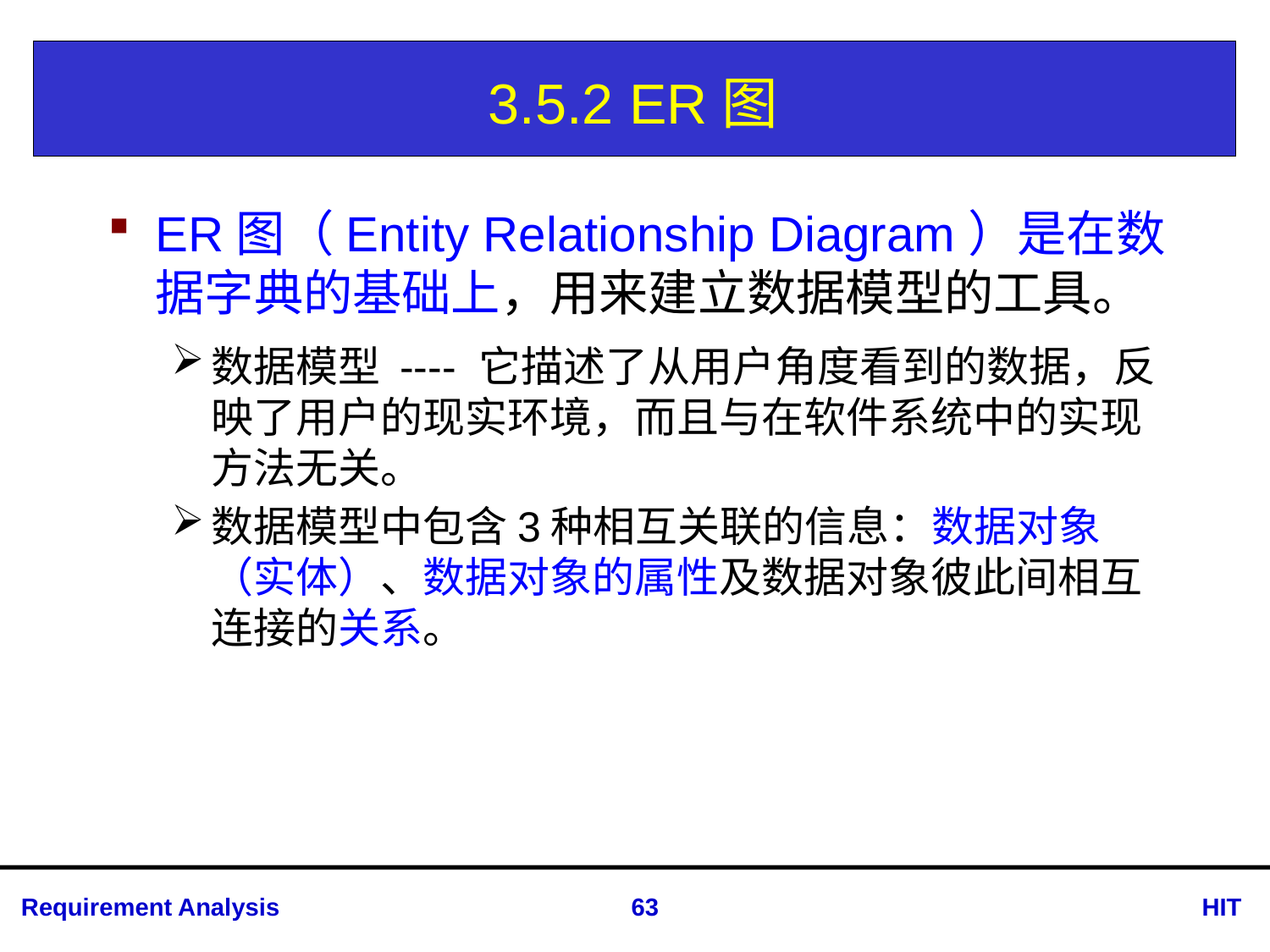

# 3.5.2 ER图
ER图（Entity Relationship Diagram）是在数据字典的基础上，用来建立数据模型的工具。
数据模型 ---- 它描述了从用户角度看到的数据，反映了用户的现实环境，而且与在软件系统中的实现方法无关。
数据模型中包含3种相互关联的信息：数据对象（实体）、数据对象的属性及数据对象彼此间相互连接的关系。